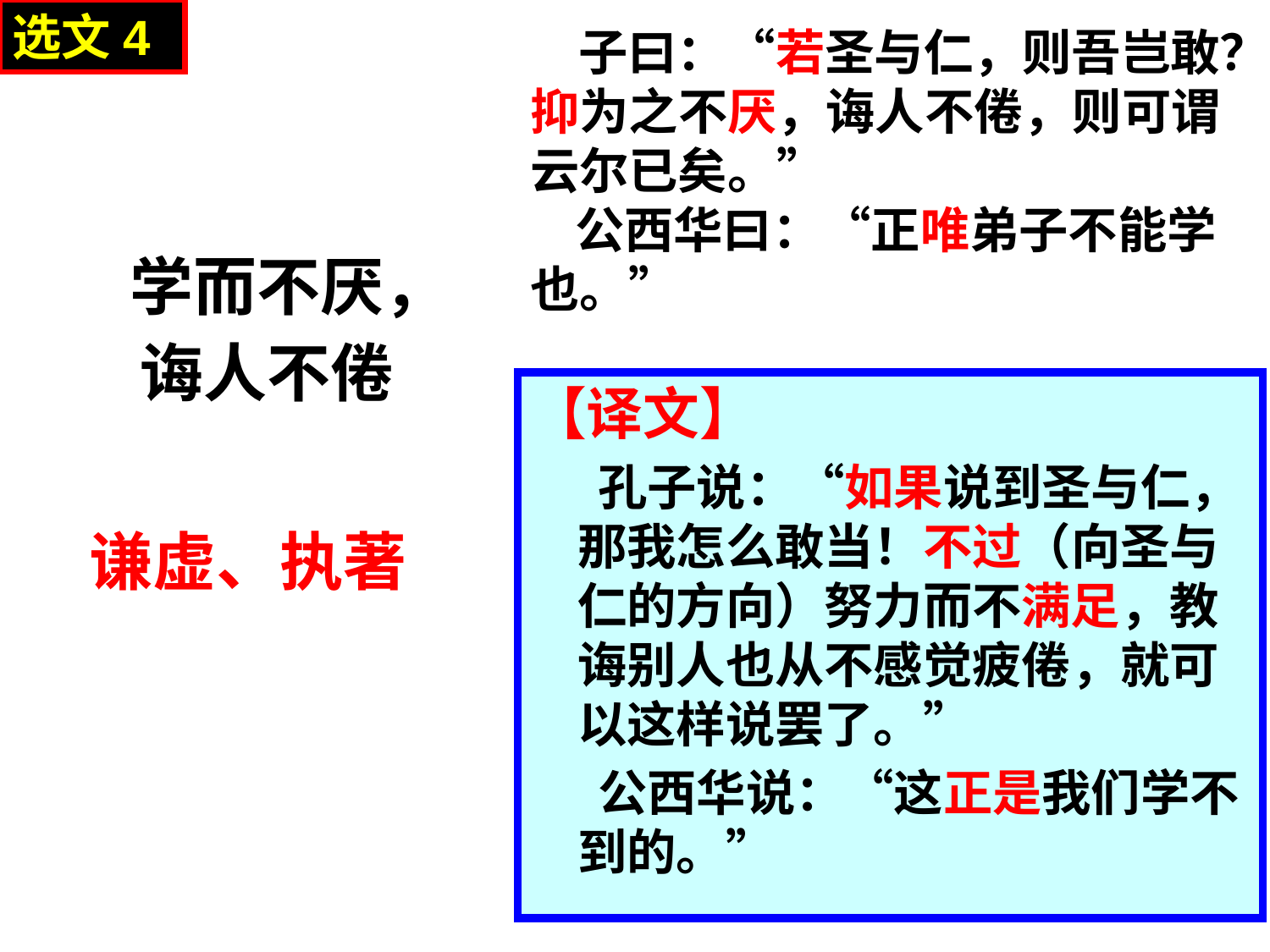

选文4
# 子曰：“若圣与仁，则吾岂敢？抑为之不厌，诲人不倦，则可谓云尔已矣。” 公西华曰：“正唯弟子不能学也。”
  学而不厌，
诲人不倦

【译文】
     孔子说：“如果说到圣与仁，那我怎么敢当！不过（向圣与仁的方向）努力而不满足，教诲别人也从不感觉疲倦，就可以这样说罢了。”
     公西华说：“这正是我们学不到的。”
谦虚、执著